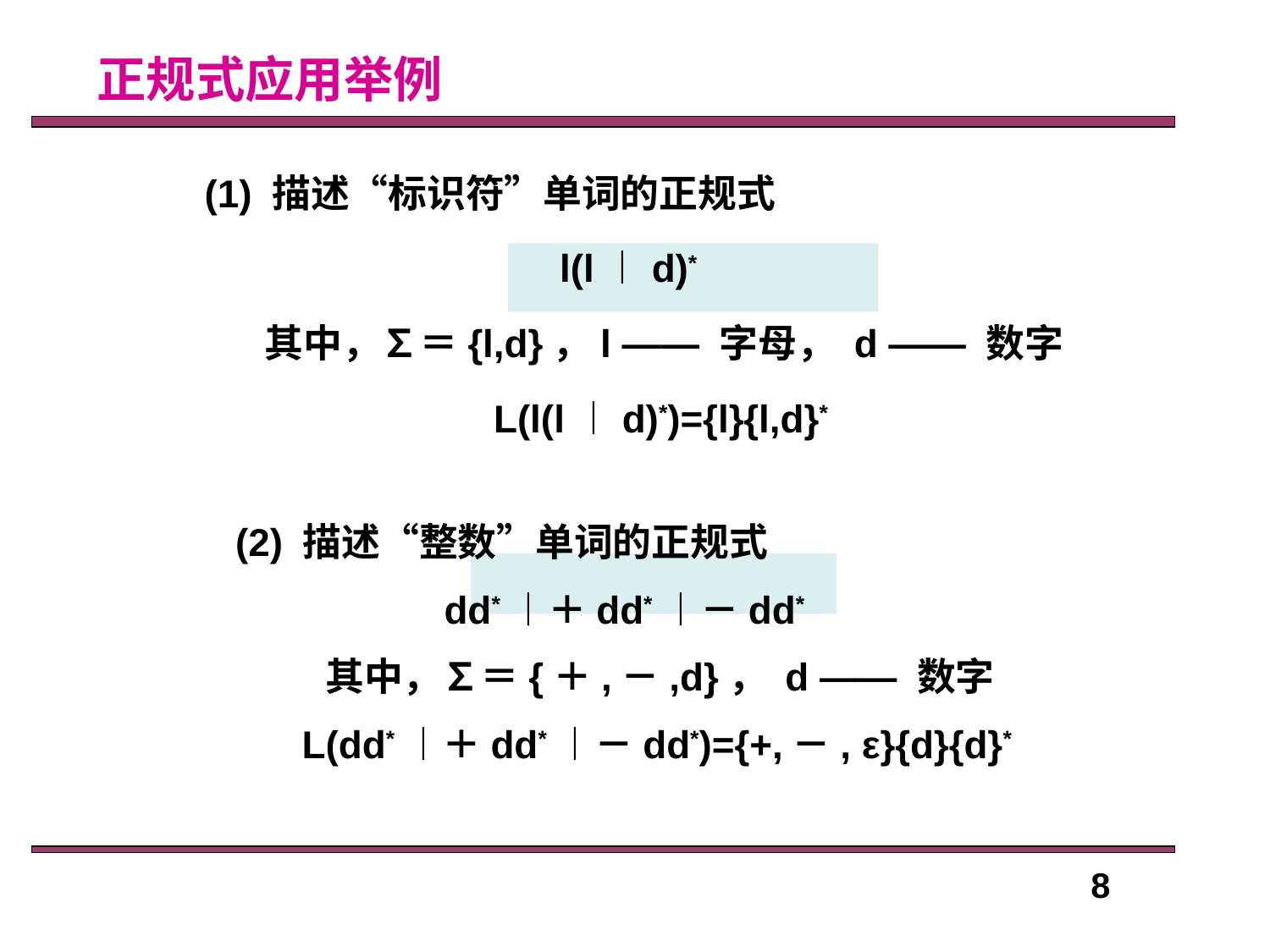

正规式应用举例
        (1) 描述“标识符”单词的正规式
l(l︱d)*
       其中，∑＝{l,d}，l —— 字母， d —— 数字
      L(l(l︱d)*)={l}{l,d}*

    (2) 描述“整数”单词的正规式
dd*︱＋dd*︱－dd*
       其中，∑＝{＋,－,d}， d —— 数字
      L(dd*︱＋dd*︱－dd*)={+,－, ε}{d}{d}*

8